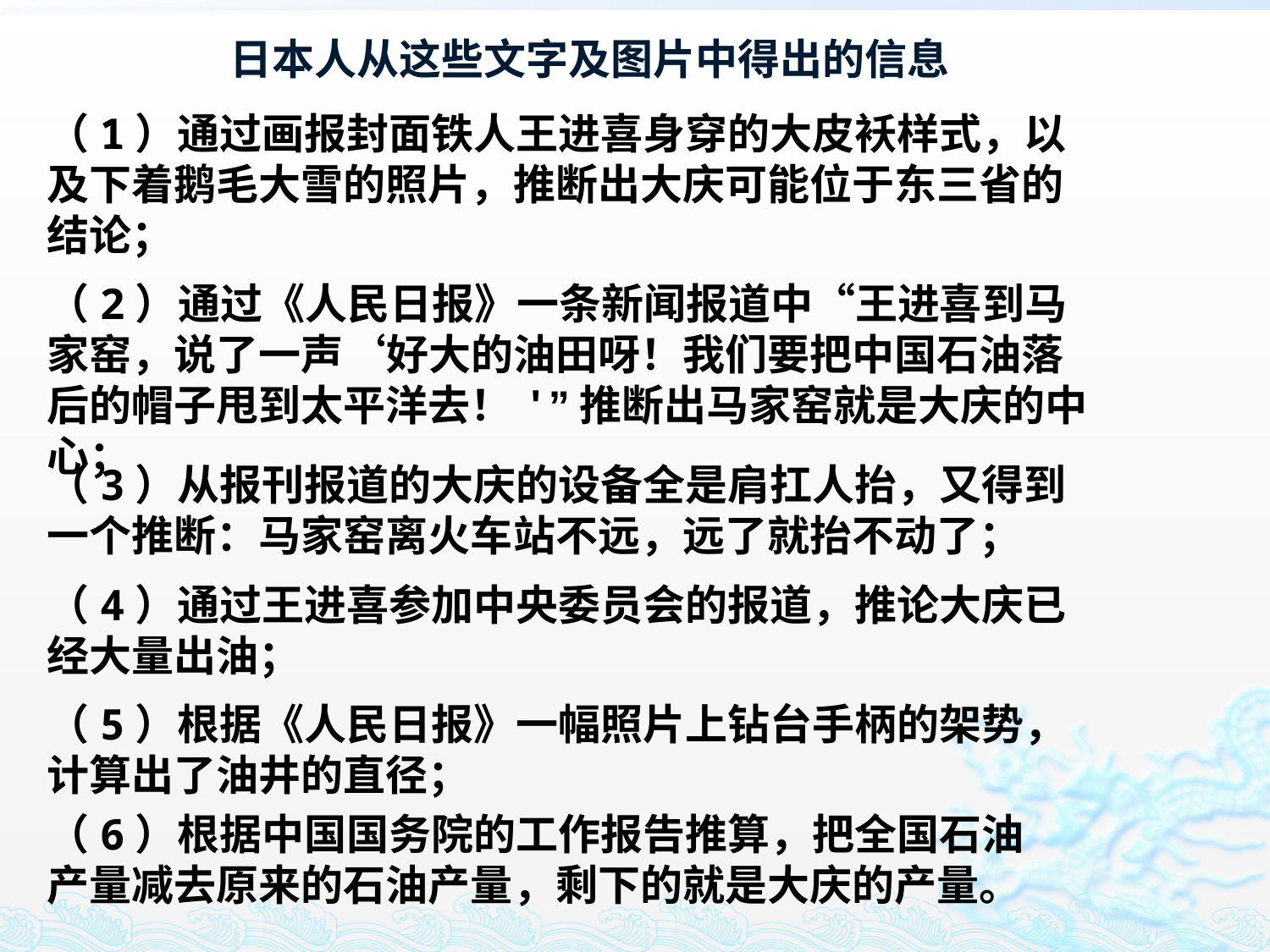

日本人从这些文字及图片中得出的信息
（1）通过画报封面铁人王进喜身穿的大皮袄样式，以及下着鹅毛大雪的照片，推断出大庆可能位于东三省的结论；
（2）通过《人民日报》一条新闻报道中“王进喜到马家窑，说了一声‘好大的油田呀！我们要把中国石油落后的帽子甩到太平洋去！'”推断出马家窑就是大庆的中心；
（3）从报刊报道的大庆的设备全是肩扛人抬，又得到一个推断：马家窑离火车站不远，远了就抬不动了；
（4）通过王进喜参加中央委员会的报道，推论大庆已经大量出油；
（5）根据《人民日报》一幅照片上钻台手柄的架势，计算出了油井的直径；
（6）根据中国国务院的工作报告推算，把全国石油产量减去原来的石油产量，剩下的就是大庆的产量。